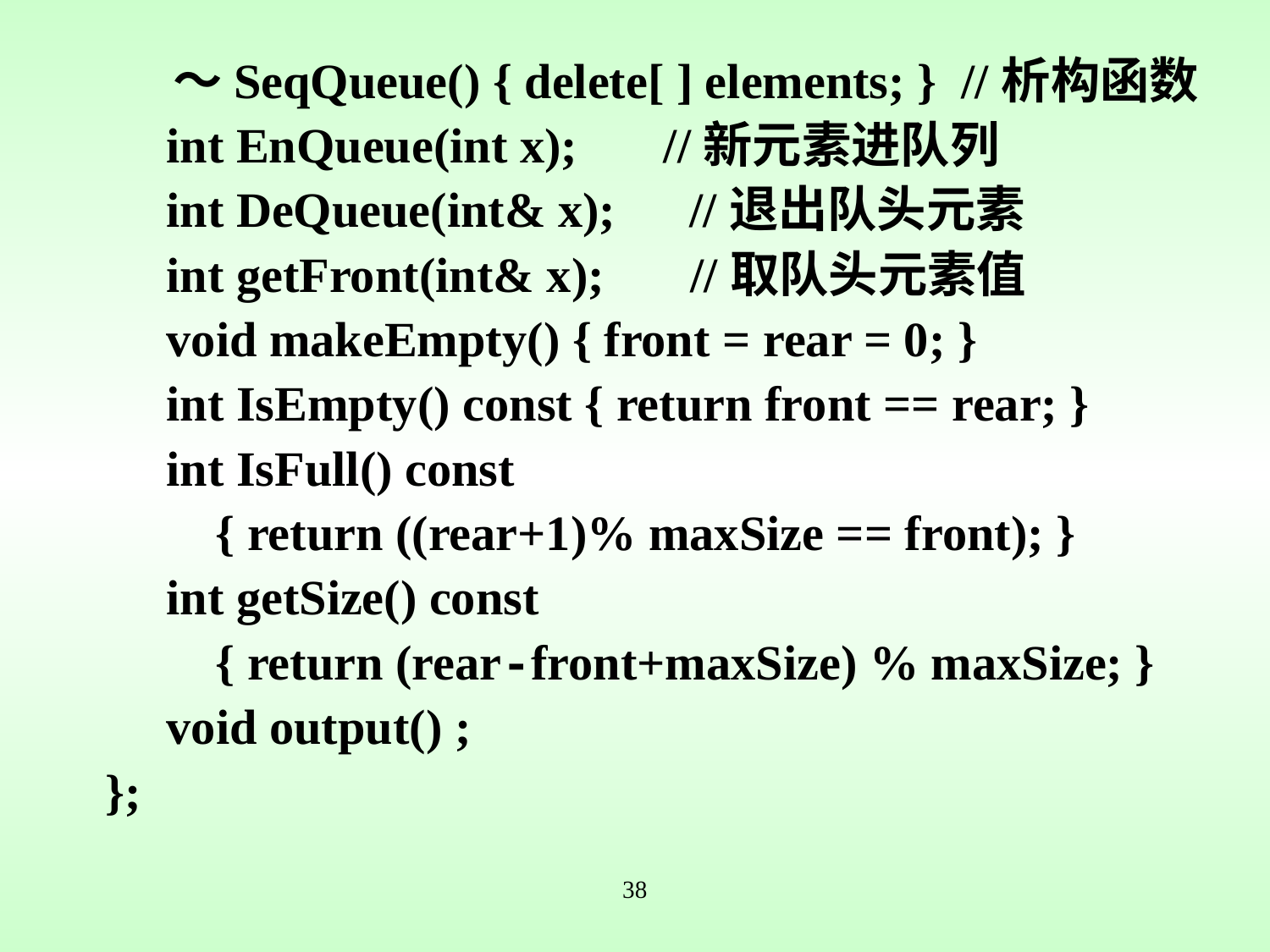

～SeqQueue() { delete[ ] elements; }  //析构函数
     int EnQueue(int x);       //新元素进队列
     int DeQueue(int& x);      //退出队头元素
     int getFront(int& x);       //取队头元素值
     void makeEmpty() { front = rear = 0; }
     int IsEmpty() const { return front == rear; }
     int IsFull() const
         { return ((rear+1)% maxSize == front); }
     int getSize() const
         { return (rear-front+maxSize) % maxSize; }
     void output() ;
};
38